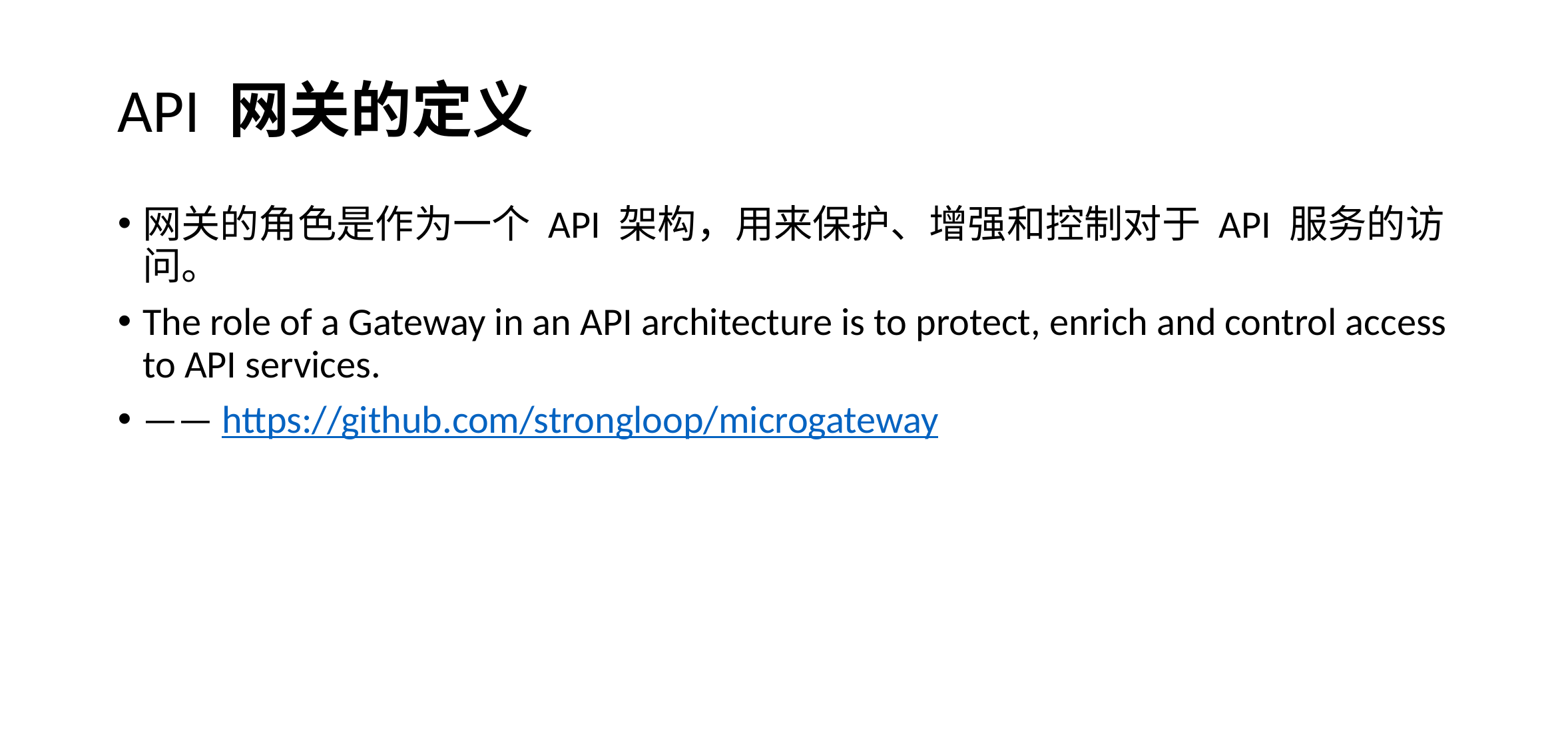

# API 网关的定义
网关的角色是作为一个 API 架构，用来保护、增强和控制对于 API 服务的访问。
The role of a Gateway in an API architecture is to protect, enrich and control access to API services.
—— https://github.com/strongloop/microgateway